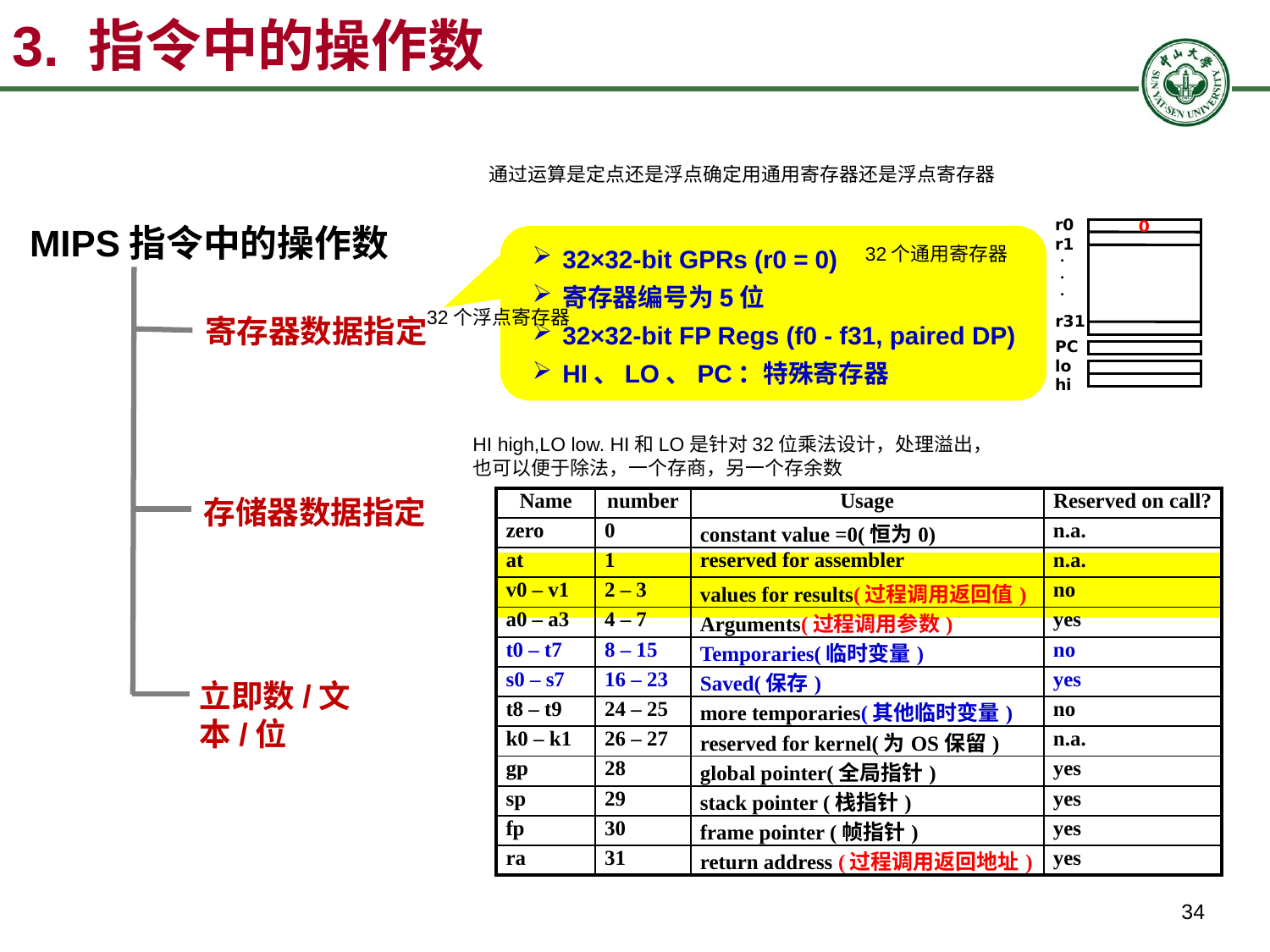

# 3. 指令中的操作数
通过运算是定点还是浮点确定用通用寄存器还是浮点寄存器
MIPS指令中的操作数

r0
0

r1

.
.
.
r31

PC

lo

hi

32×32-bit GPRs (r0 = 0)
寄存器编号为5位
32×32-bit FP Regs (f0 - f31, paired DP)
HI、LO、PC：特殊寄存器
32个通用寄存器
32个浮点寄存器
寄存器数据指定
HI high,LO low. HI和LO是针对32位乘法设计，处理溢出，
也可以便于除法，一个存商，另一个存余数
存储器数据指定
| Name | number | Usage | Reserved on call? |
| --- | --- | --- | --- |
| zero | 0 | constant value =0(恒为0) | n.a. |
| at | 1 | reserved for assembler | n.a. |
| v0 – v1 | 2 – 3 | values for results(过程调用返回值) | no |
| a0 – a3 | 4 – 7 | Arguments(过程调用参数) | yes |
| t0 – t7 | 8 – 15 | Temporaries(临时变量) | no |
| s0 – s7 | 16 – 23 | Saved(保存) | yes |
| t8 – t9 | 24 – 25 | more temporaries(其他临时变量) | no |
| k0 – k1 | 26 – 27 | reserved for kernel(为OS保留) | n.a. |
| gp | 28 | global pointer(全局指针) | yes |
| sp | 29 | stack pointer (栈指针) | yes |
| fp | 30 | frame pointer (帧指针) | yes |
| ra | 31 | return address (过程调用返回地址) | yes |

立即数/文本/位